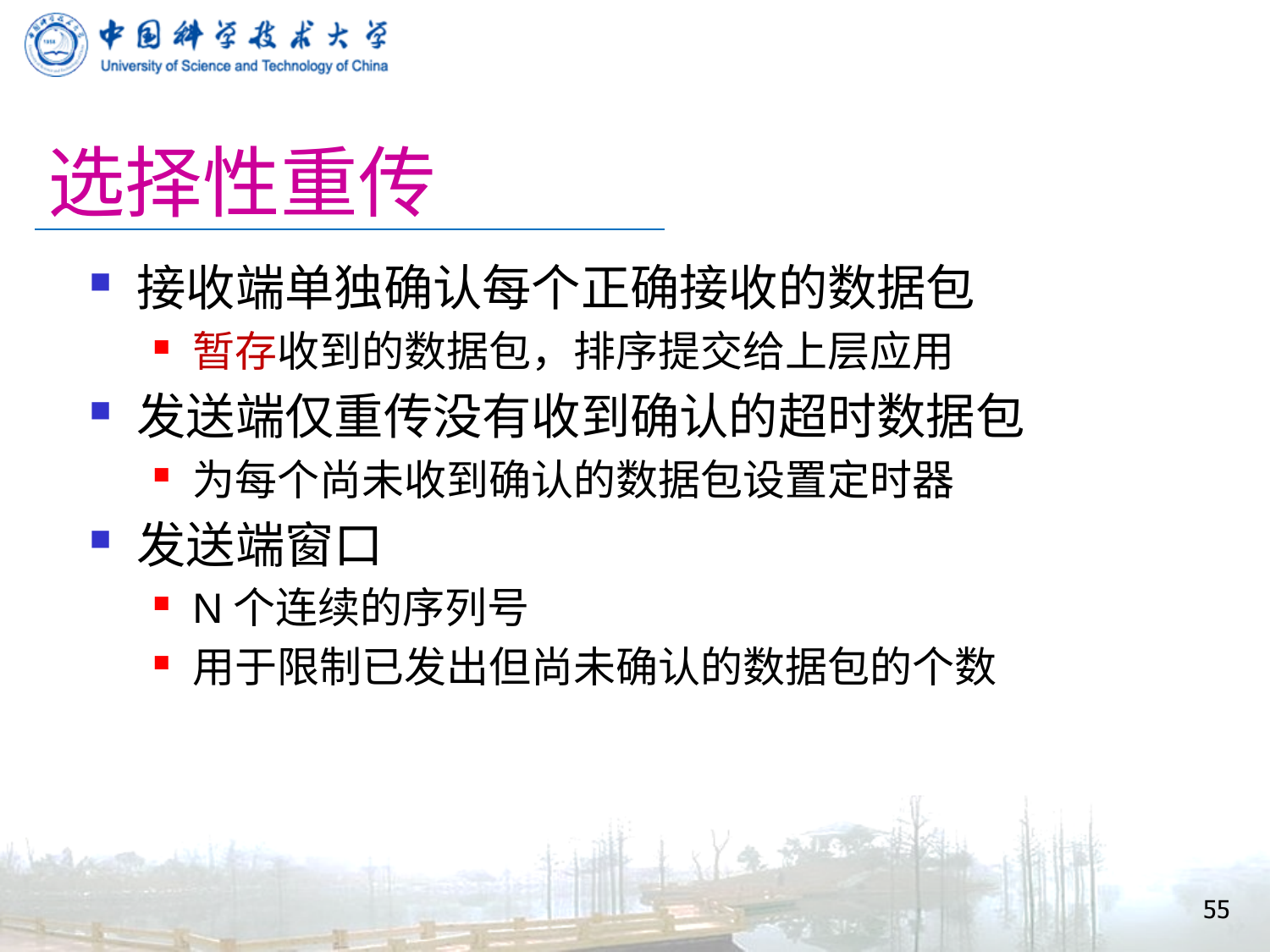

# 选择性重传
接收端单独确认每个正确接收的数据包
暂存收到的数据包，排序提交给上层应用
发送端仅重传没有收到确认的超时数据包
为每个尚未收到确认的数据包设置定时器
发送端窗口
N个连续的序列号
用于限制已发出但尚未确认的数据包的个数
55